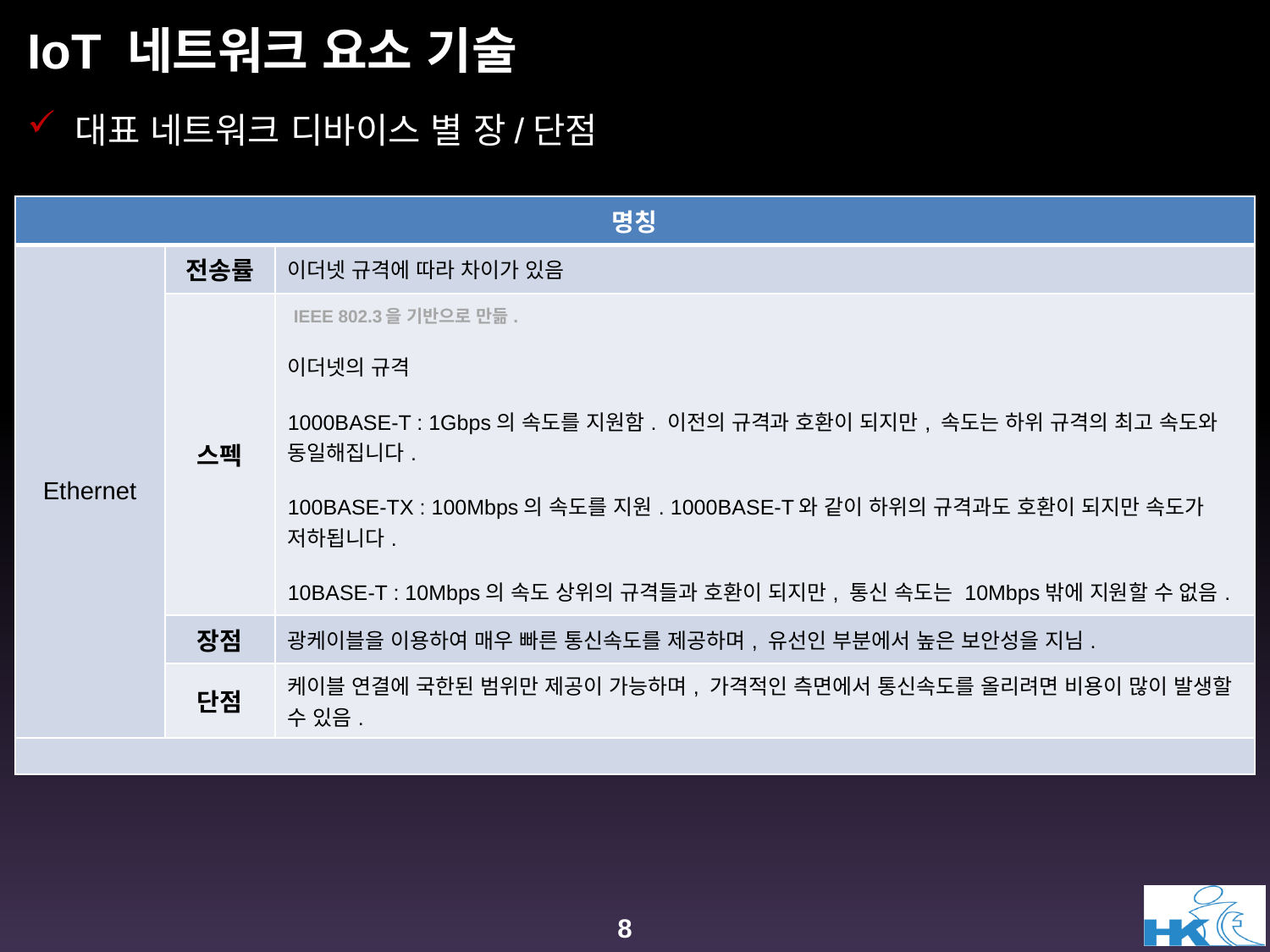

# IoT 네트워크 요소 기술
대표 네트워크 디바이스 별 장/단점

| 명칭 |  |  |
| --- | --- | --- |
| Ethernet | 전송률 | 이더넷 규격에 따라 차이가 있음 |
|  | 스펙 | IEEE 802.3을 기반으로 만듦. 이더넷의 규격 1000BASE-T : 1Gbps의 속도를 지원함. 이전의 규격과 호환이 되지만, 속도는 하위 규격의 최고 속도와 동일해집니다. 100BASE-TX : 100Mbps의 속도를 지원. 1000BASE-T와 같이 하위의 규격과도 호환이 되지만 속도가 저하됩니다. 10BASE-T : 10Mbps의 속도 상위의 규격들과 호환이 되지만, 통신 속도는 10Mbps밖에 지원할 수 없음. |
|  | 장점 | 광케이블을 이용하여 매우 빠른 통신속도를 제공하며, 유선인 부분에서 높은 보안성을 지님. |
|  | 단점 | 케이블 연결에 국한된 범위만 제공이 가능하며, 가격적인 측면에서 통신속도를 올리려면 비용이 많이 발생할 수 있음. |
|  |  |  |
8